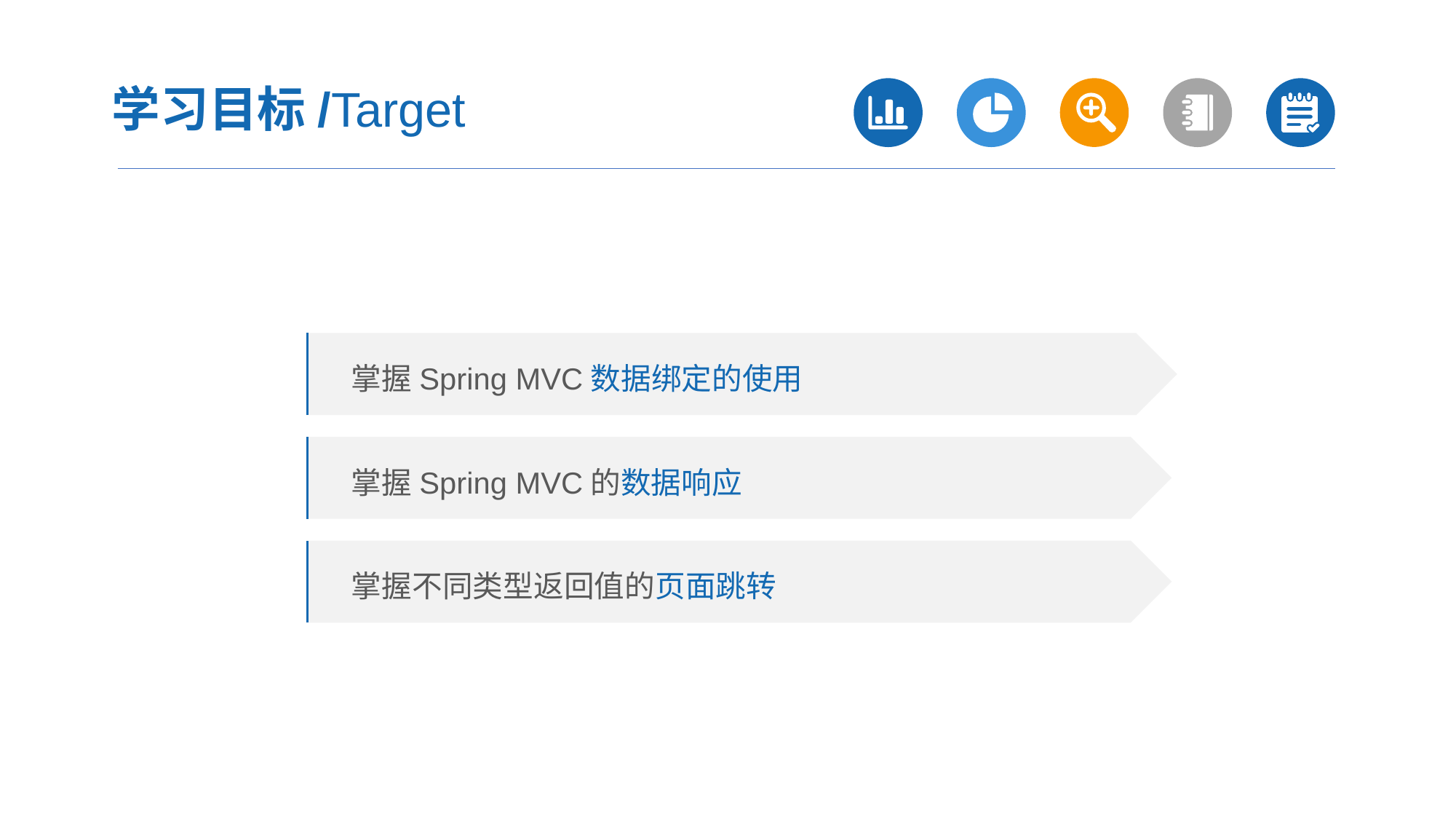

学习目标/Target
    掌握Spring MVC数据绑定的使用

    掌握Spring MVC的数据响应

    掌握不同类型返回值的页面跳转